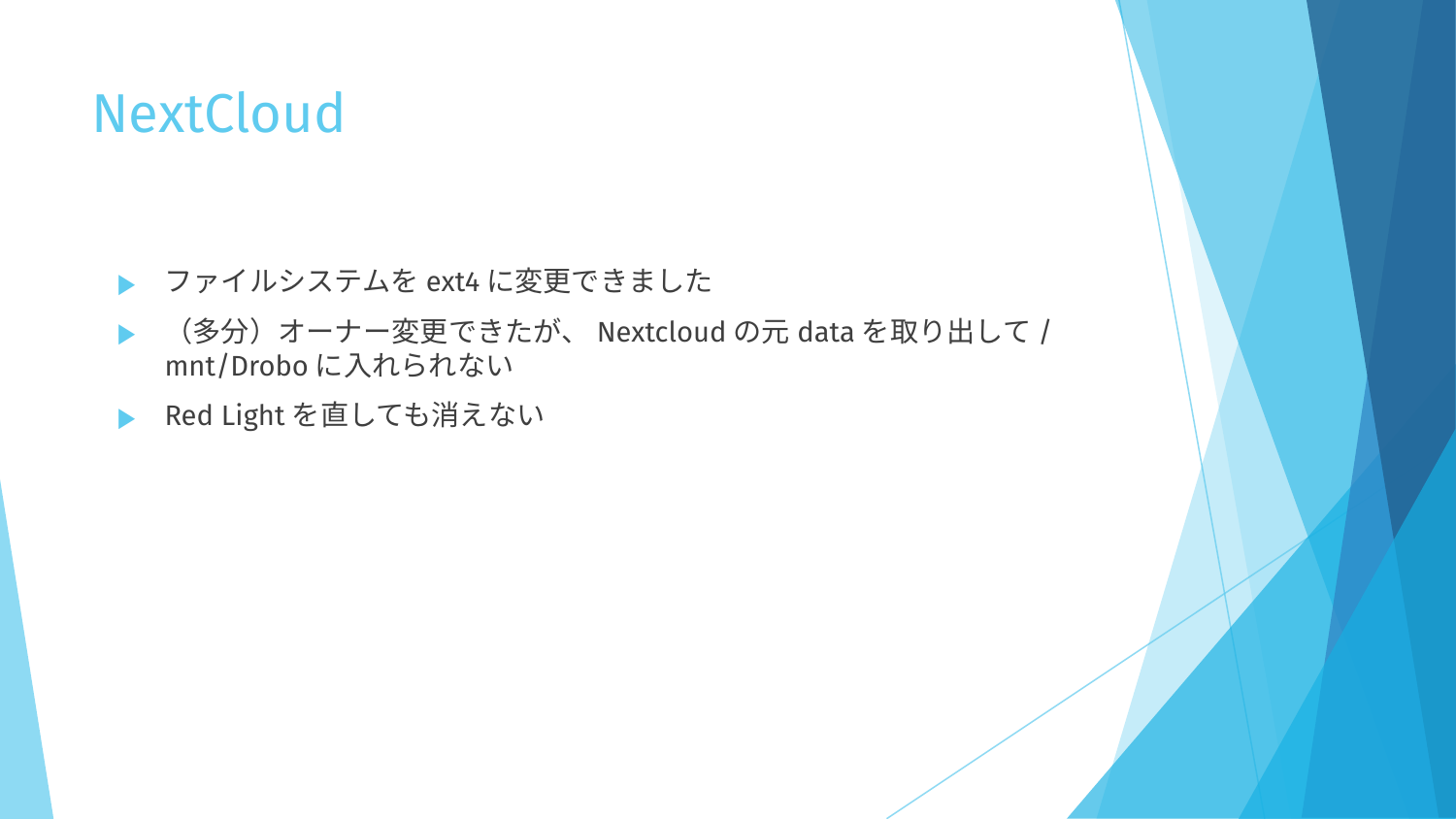

# NextCloud
ファイルシステムをext4に変更できました
（多分）オーナー変更できたが、Nextcloudの元dataを取り出して/mnt/Droboに入れられない
Red Lightを直しても消えない